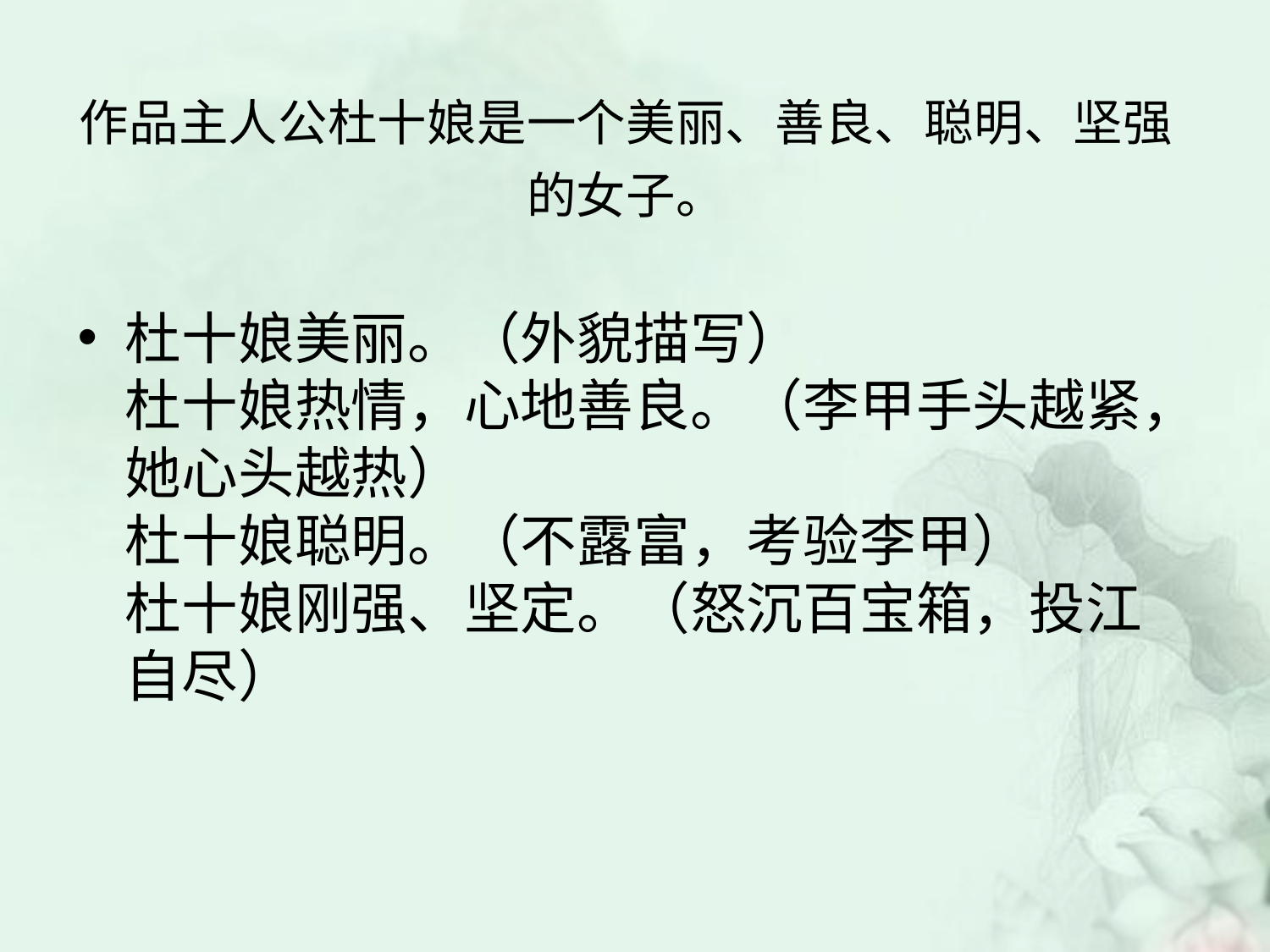

# 作品主人公杜十娘是一个美丽、善良、聪明、坚强的女子。
杜十娘美丽。（外貌描写） 
杜十娘热情，心地善良。（李甲手头越紧，她心头越热） 
杜十娘聪明。（不露富，考验李甲） 
杜十娘刚强、坚定。（怒沉百宝箱，投江自尽）